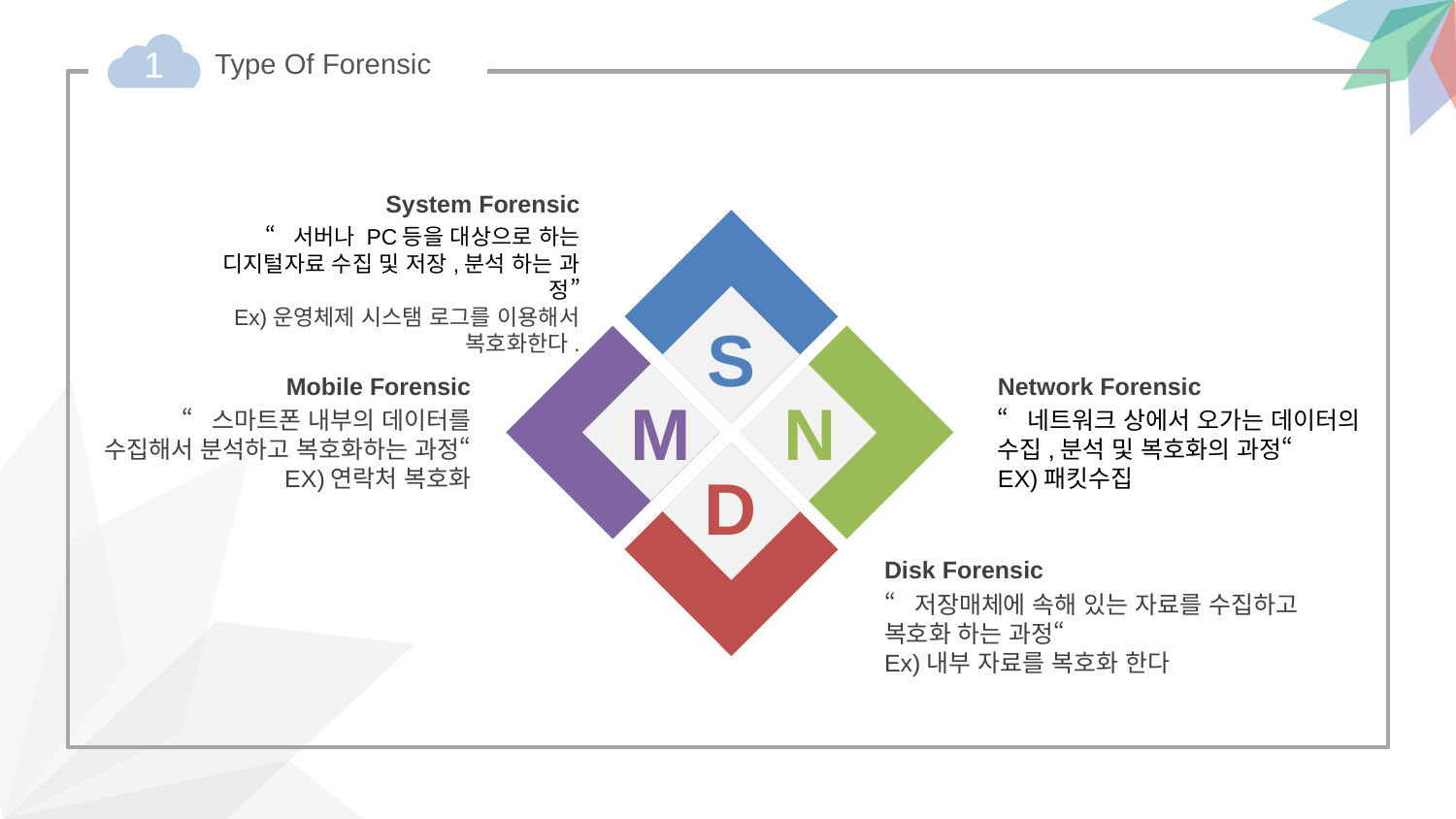

1
Type Of Forensic

System Forensic
“서버나 PC등을 대상으로 하는 디지털자료 수집 및 저장,분석 하는 과정”
Ex)운영체제 시스탬 로그를 이용해서 복호화한다.

S

Mobile Forensic
“스마트폰 내부의 데이터를 수집해서 분석하고 복호화하는 과정“
EX)연락처 복호화

Network Forensic
“네트워크 상에서 오가는 데이터의 수집,분석 및 복호화의 과정“
EX)패킷수집

M
N

D
Disk Forensic
“저장매체에 속해 있는 자료를 수집하고 복호화 하는 과정“
Ex)내부 자료를 복호화 한다